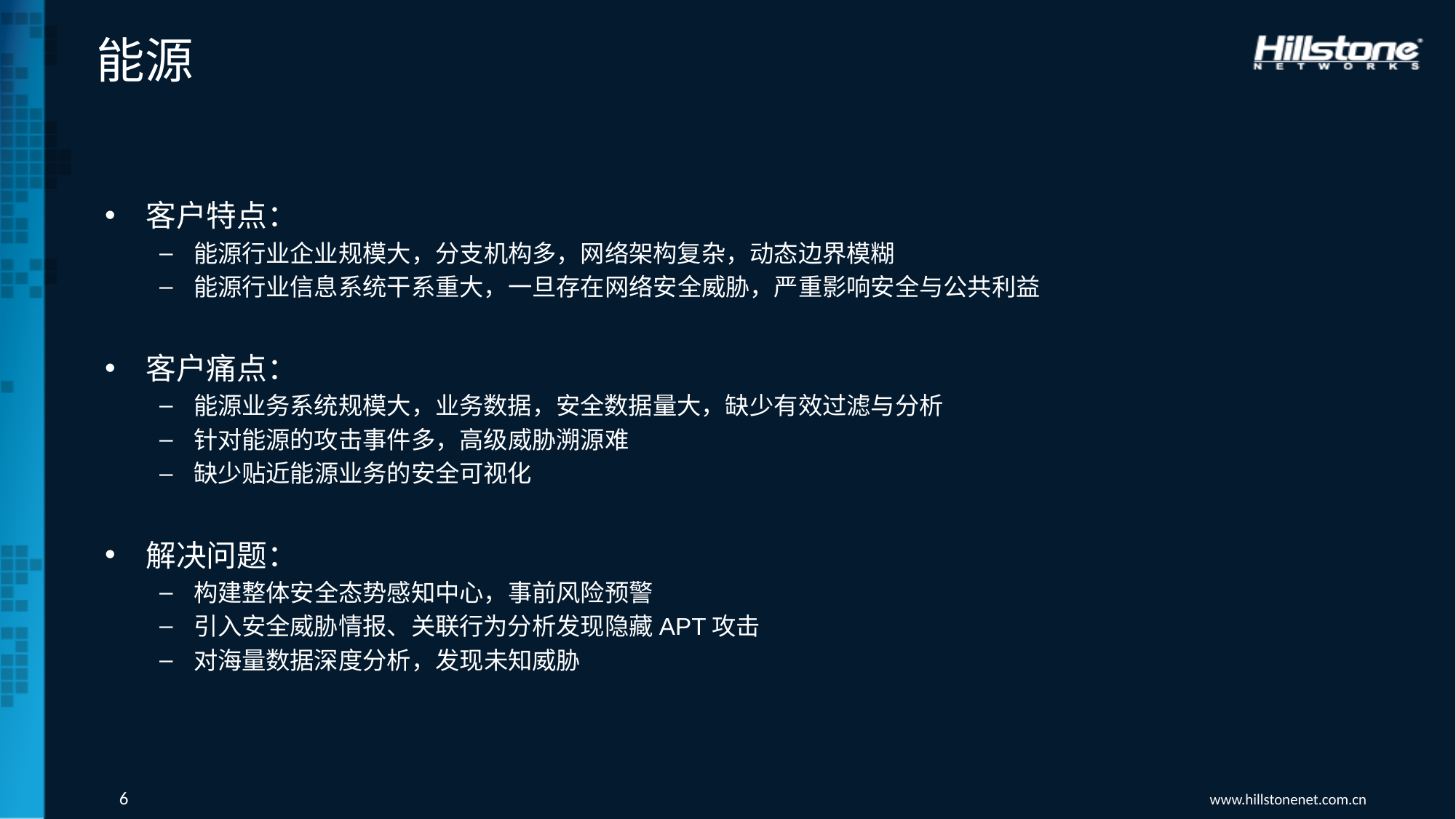

# 能源
客户特点：
能源行业企业规模大，分支机构多，网络架构复杂，动态边界模糊
能源行业信息系统干系重大，一旦存在网络安全威胁，严重影响安全与公共利益

客户痛点：
能源业务系统规模大，业务数据，安全数据量大，缺少有效过滤与分析
针对能源的攻击事件多，高级威胁溯源难
缺少贴近能源业务的安全可视化

解决问题：
构建整体安全态势感知中心，事前风险预警
引入安全威胁情报、关联行为分析发现隐藏APT攻击
对海量数据深度分析，发现未知威胁